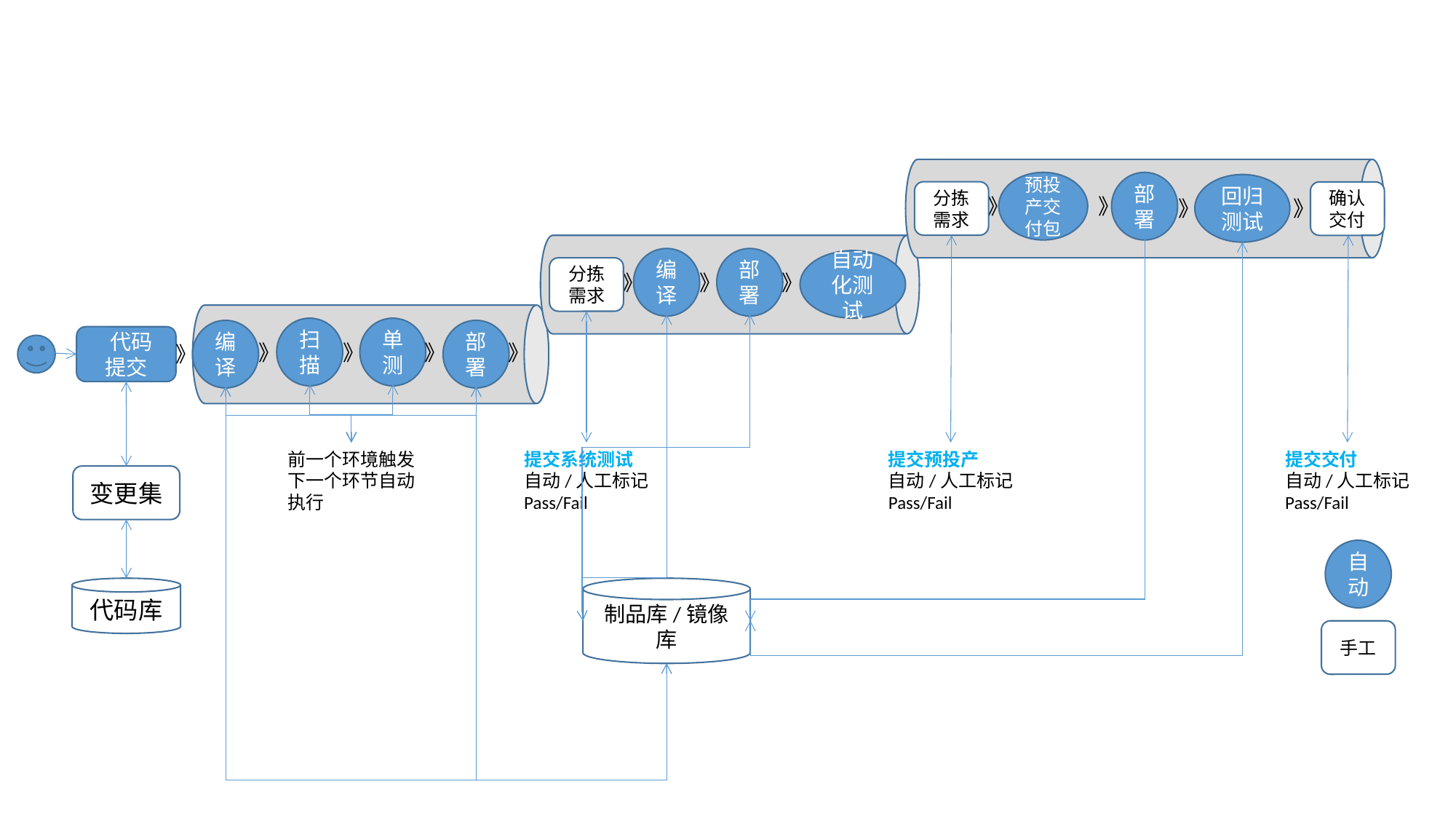

预投产交付包
部署
回归测试

分拣需求
确认交付
》
》
》
》
编译
部署
自动化测试
分拣需求
》
》
》
扫描
单测
编译
部署
 代码提交
》
》
》
》

》
前一个环境触发
下一个环节自动
执行
提交系统测试
自动/人工标记
Pass/Fail
提交预投产
自动/人工标记
Pass/Fail
提交交付
自动/人工标记
Pass/Fail
变更集
自动
代码库
制品库/镜像库
手工